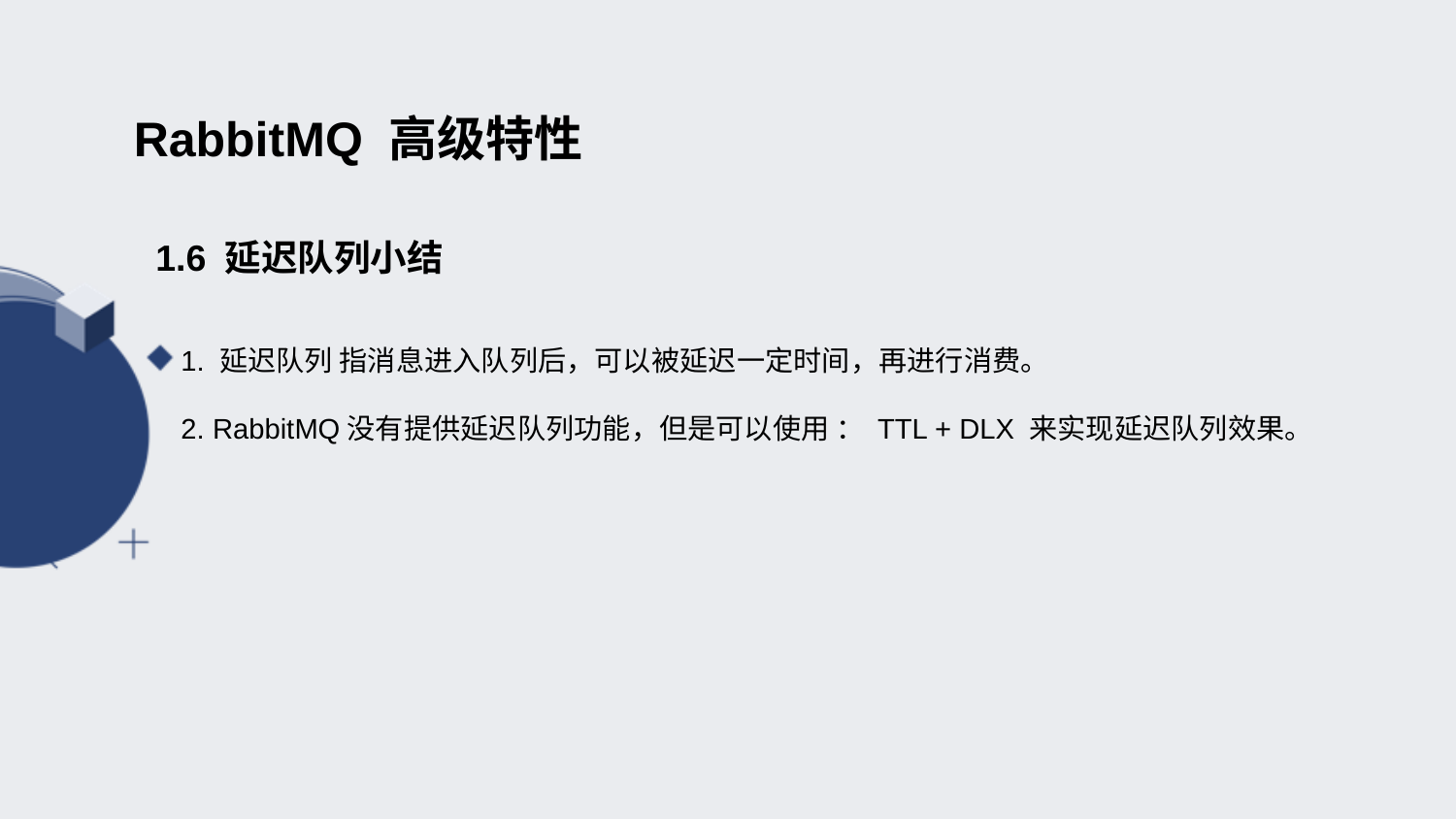

RabbitMQ 高级特性
1.6 延迟队列小结

1. 延迟队列 指消息进入队列后，可以被延迟一定时间，再进行消费。

2. RabbitMQ没有提供延迟队列功能，但是可以使用 ： TTL + DLX 来实现延迟队列效果。